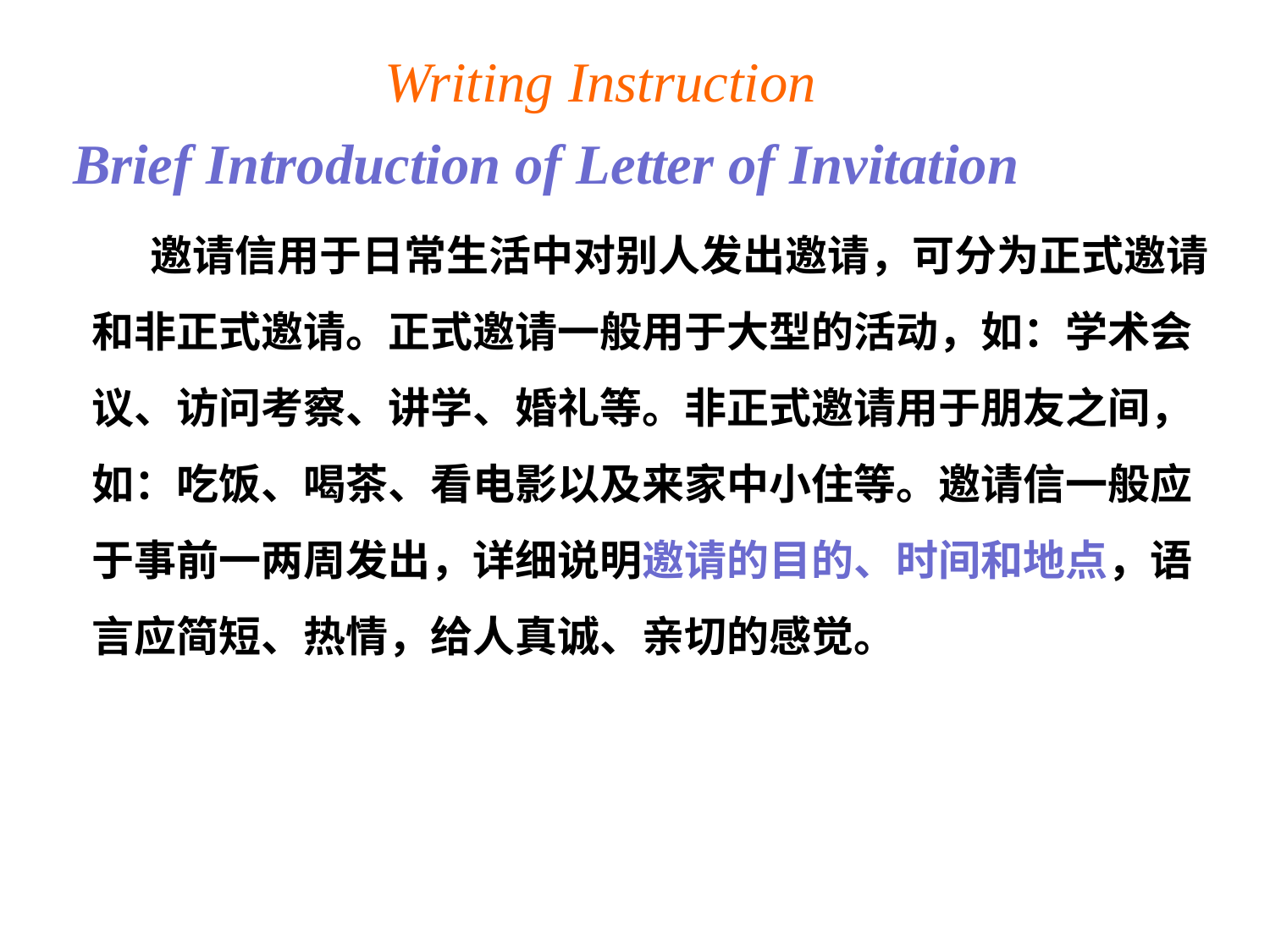

Writing Instruction

  Brief Introduction of Letter of Invitation
          邀请信用于日常生活中对别人发出邀请，可分为正式邀请和非正式邀请。正式邀请一般用于大型的活动，如：学术会议、访问考察、讲学、婚礼等。非正式邀请用于朋友之间，如：吃饭、喝茶、看电影以及来家中小住等。邀请信一般应于事前一两周发出，详细说明邀请的目的、时间和地点，语言应简短、热情，给人真诚、亲切的感觉。